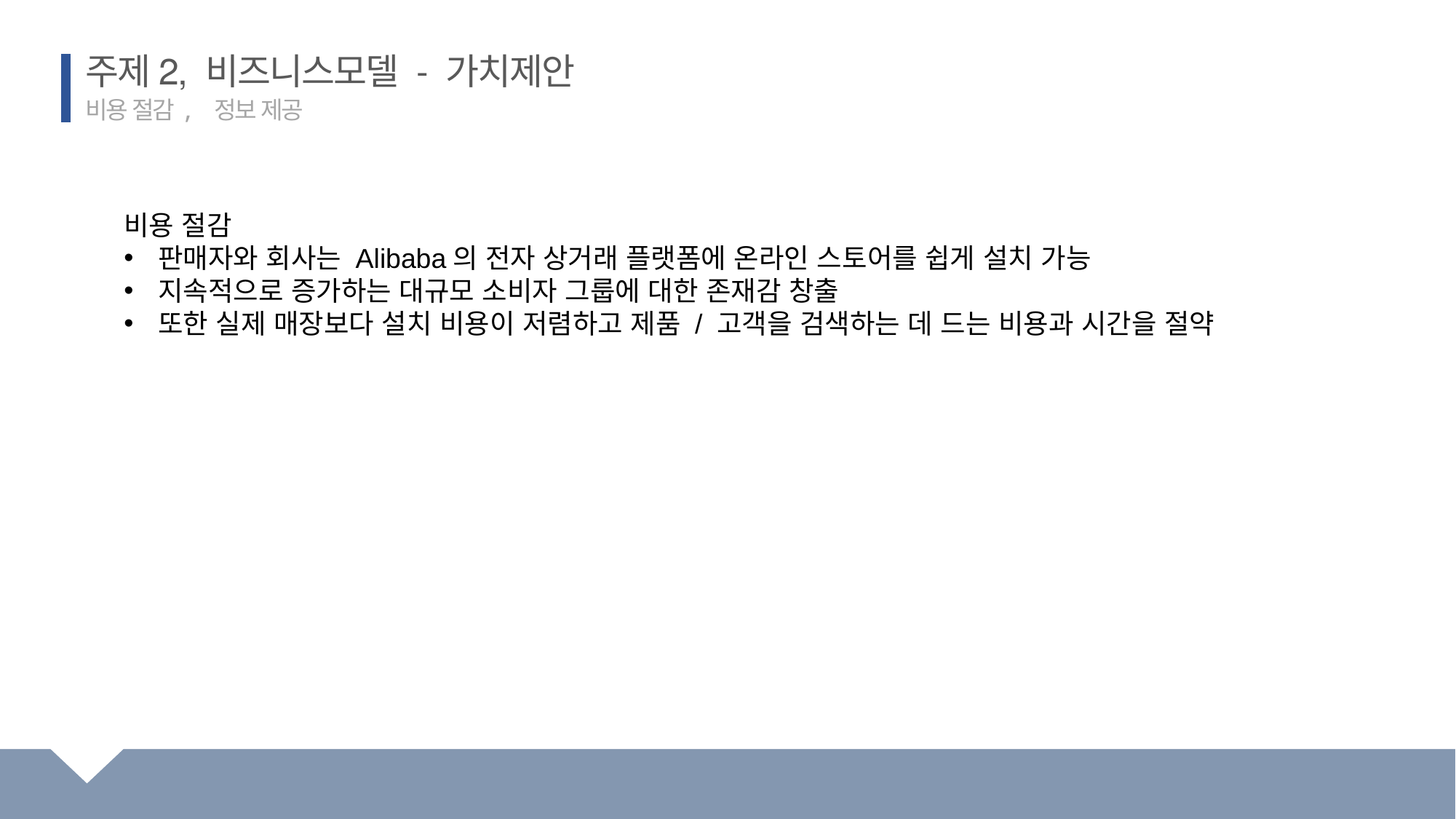

주제2, 비즈니스모델 - 가치제안
비용 절감, 정보 제공
비용 절감
판매자와 회사는 Alibaba의 전자 상거래 플랫폼에 온라인 스토어를 쉽게 설치 가능
지속적으로 증가하는 대규모 소비자 그룹에 대한 존재감 창출
또한 실제 매장보다 설치 비용이 저렴하고 제품 / 고객을 검색하는 데 드는 비용과 시간을 절약

서울대학교 빅데이터 애널리틱스

디지털 경제와 경영전략